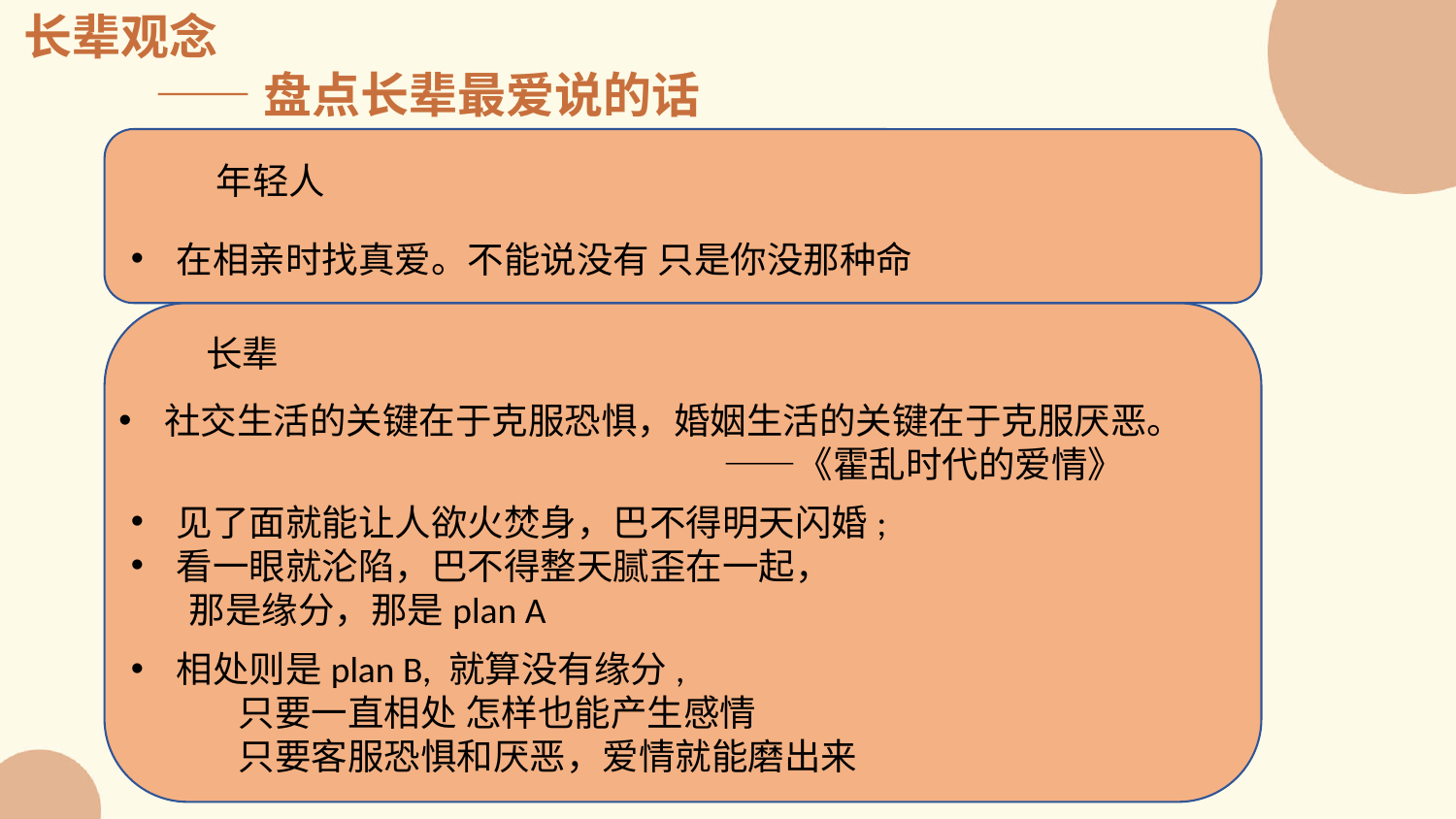

长辈观念
            ——盘点长辈最爱说的话

年轻人
在相亲时找真爱。不能说没有 只是你没那种命

长辈
社交生活的关键在于克服恐惧，婚姻生活的关键在于克服厌恶。                                                                           ——《霍乱时代的爱情》

见了面就能让人欲火焚身，巴不得明天闪婚;
看一眼就沦陷，巴不得整天腻歪在一起，
      那是缘分，那是plan A
相处则是plan B, 就算没有缘分,
            只要一直相处 怎样也能产生感情
            只要客服恐惧和厌恶，爱情就能磨出来